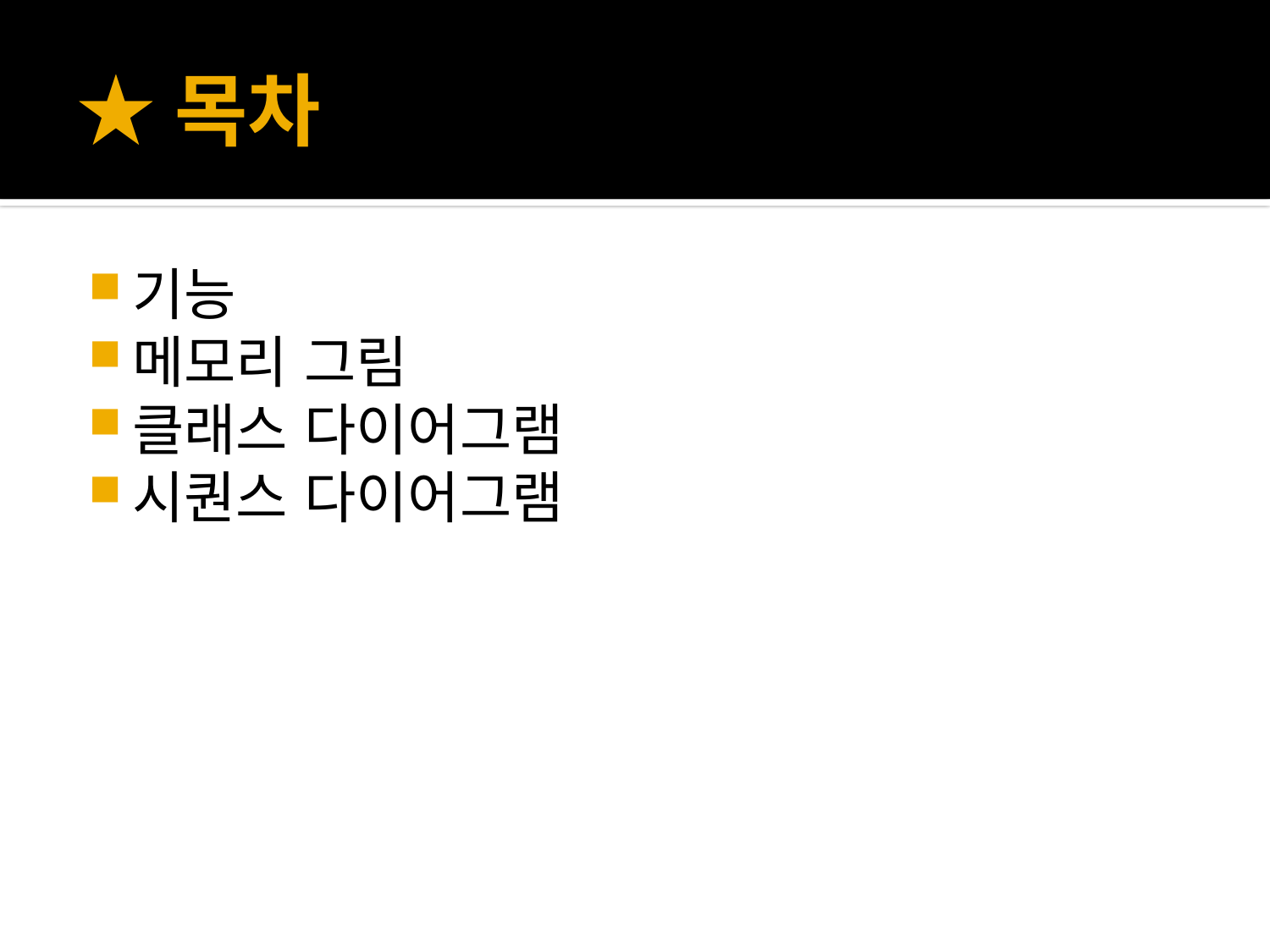

# ★목차
기능
메모리 그림
클래스 다이어그램
시퀀스 다이어그램